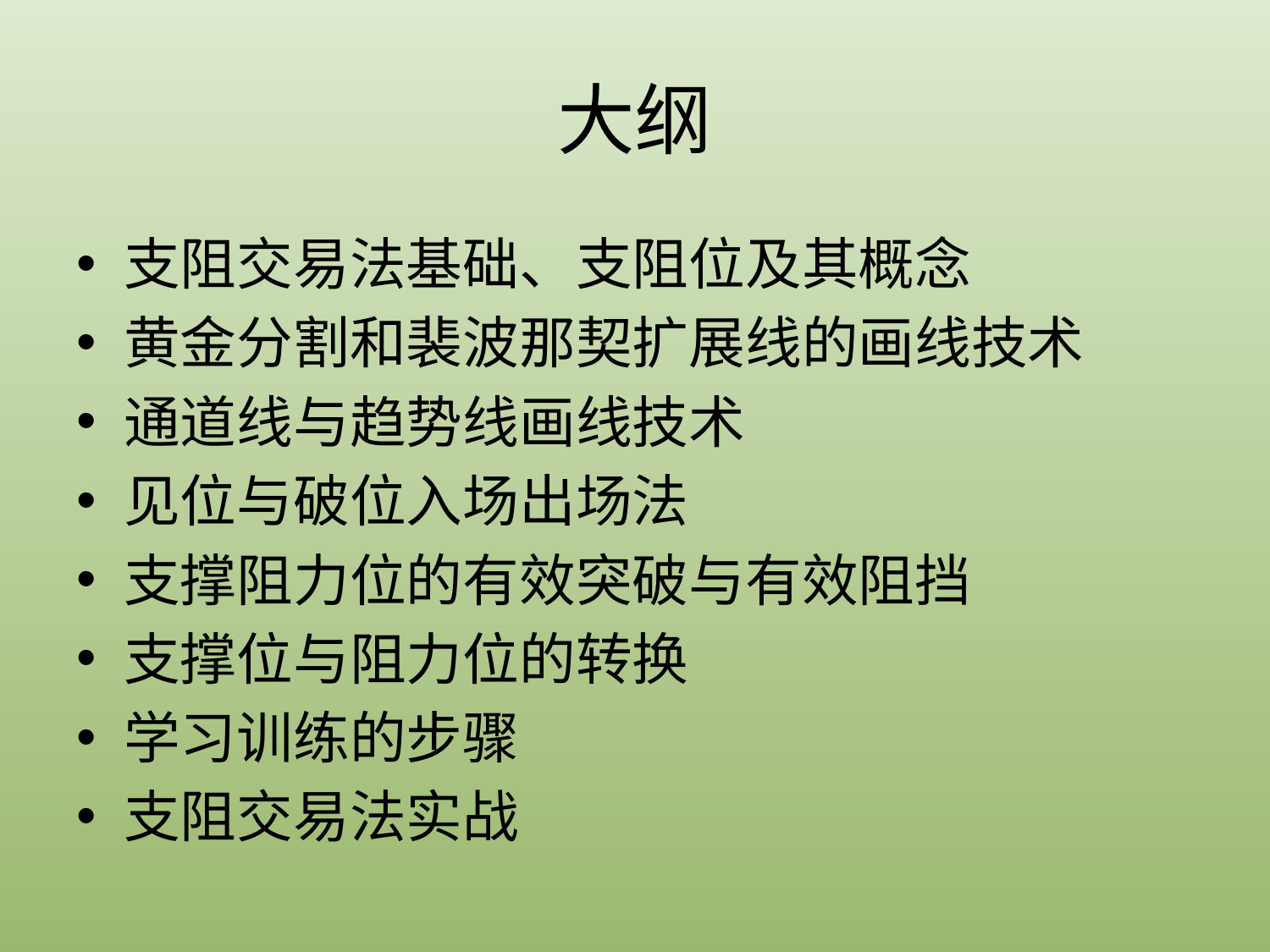

大纲
支阻交易法基础、支阻位及其概念
黄金分割和裴波那契扩展线的画线技术
通道线与趋势线画线技术
见位与破位入场出场法
支撑阻力位的有效突破与有效阻挡
支撑位与阻力位的转换
学习训练的步骤
支阻交易法实战